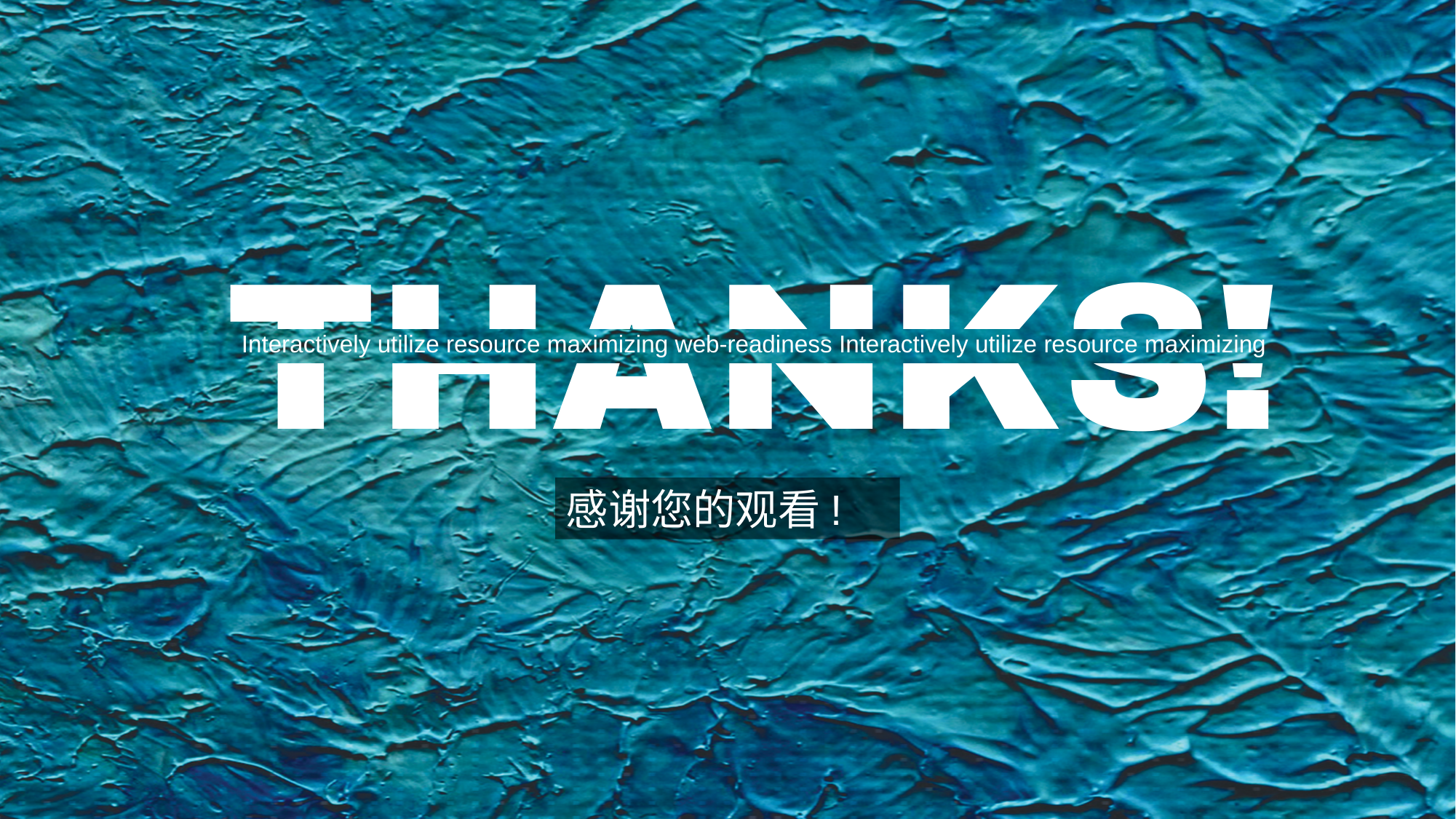

THANKS!
Interactively utilize resource maximizing web-readiness Interactively utilize resource maximizing
感谢您的观看!